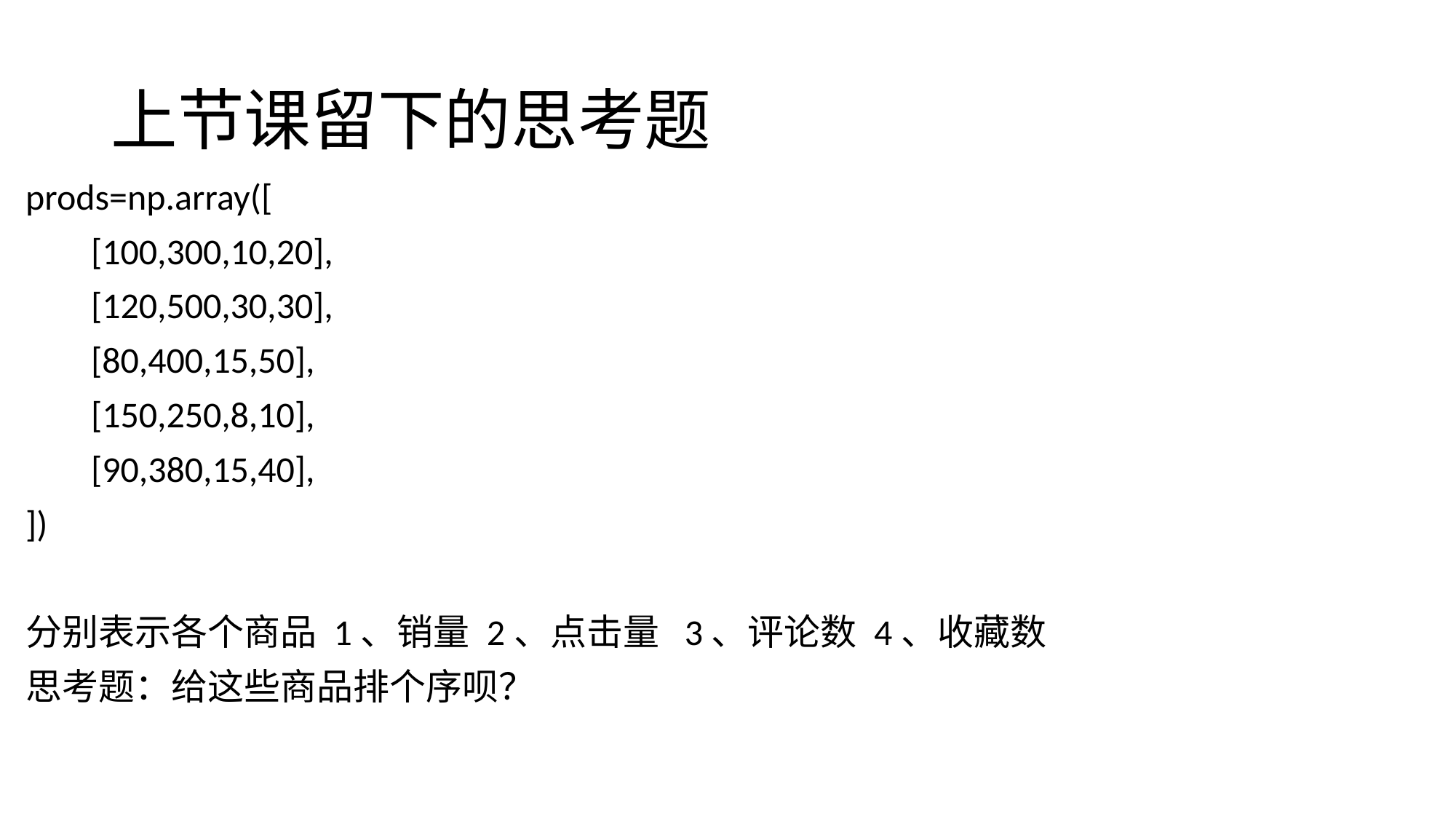

# 上节课留下的思考题
prods=np.array([
        [100,300,10,20],
        [120,500,30,30],
        [80,400,15,50],
        [150,250,8,10],
        [90,380,15,40],
])

分别表示各个商品 1、销量 2、点击量  3、评论数 4、收藏数
思考题：给这些商品排个序呗？